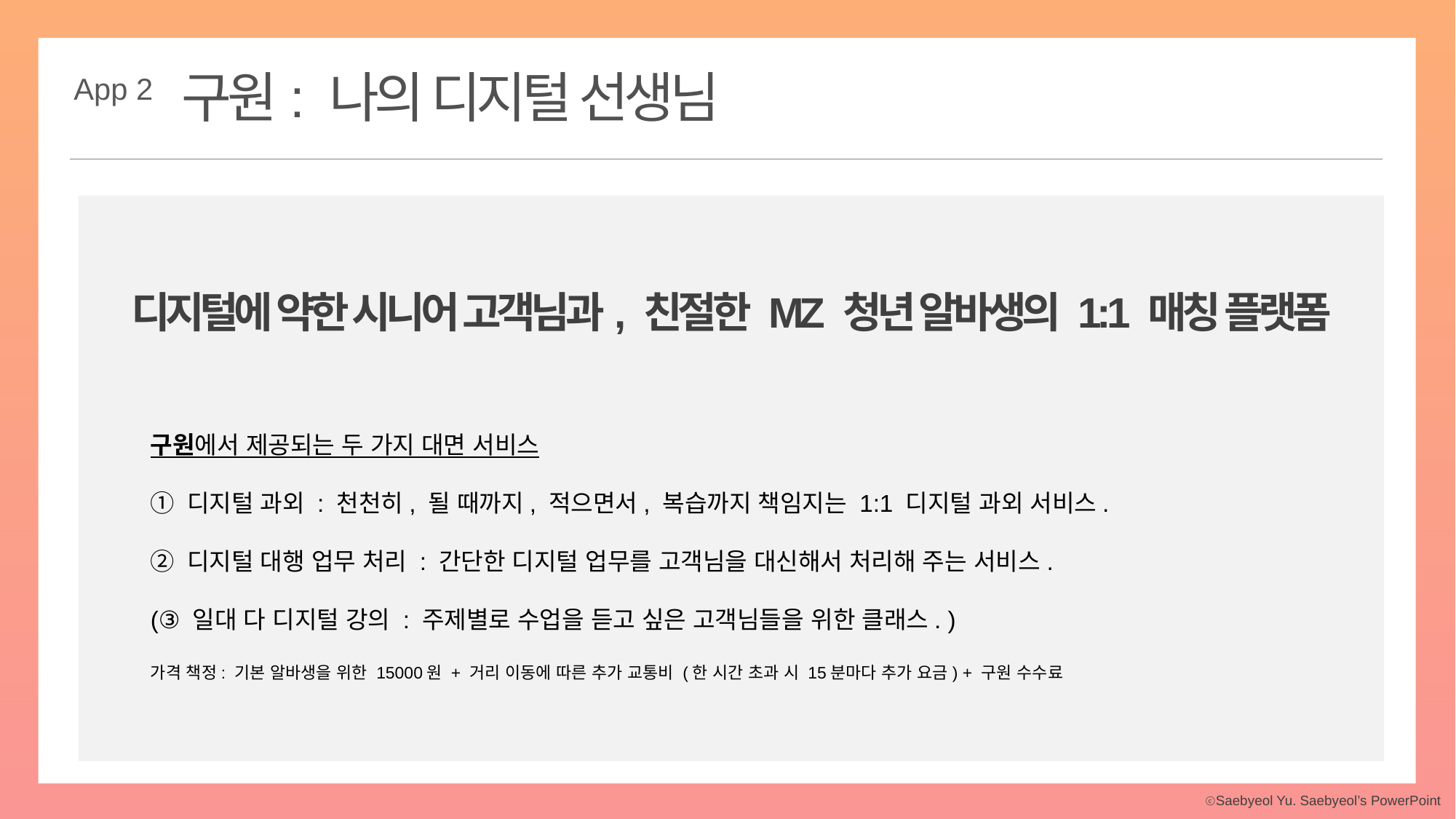

구원: 나의 디지털 선생님
App 2

디지털에 약한 시니어 고객님과, 친절한 MZ 청년 알바생의 1:1 매칭 플랫폼

구원에서 제공되는 두 가지 대면 서비스

① 디지털 과외 : 천천히, 될 때까지, 적으면서, 복습까지 책임지는 1:1 디지털 과외 서비스.

② 디지털 대행 업무 처리 : 간단한 디지털 업무를 고객님을 대신해서 처리해 주는 서비스.

(③ 일대 다 디지털 강의 : 주제별로 수업을 듣고 싶은 고객님들을 위한 클래스. )

가격 책정: 기본 알바생을 위한 15000원 + 거리 이동에 따른 추가 교통비 (한 시간 초과 시 15분마다 추가 요금) + 구원 수수료